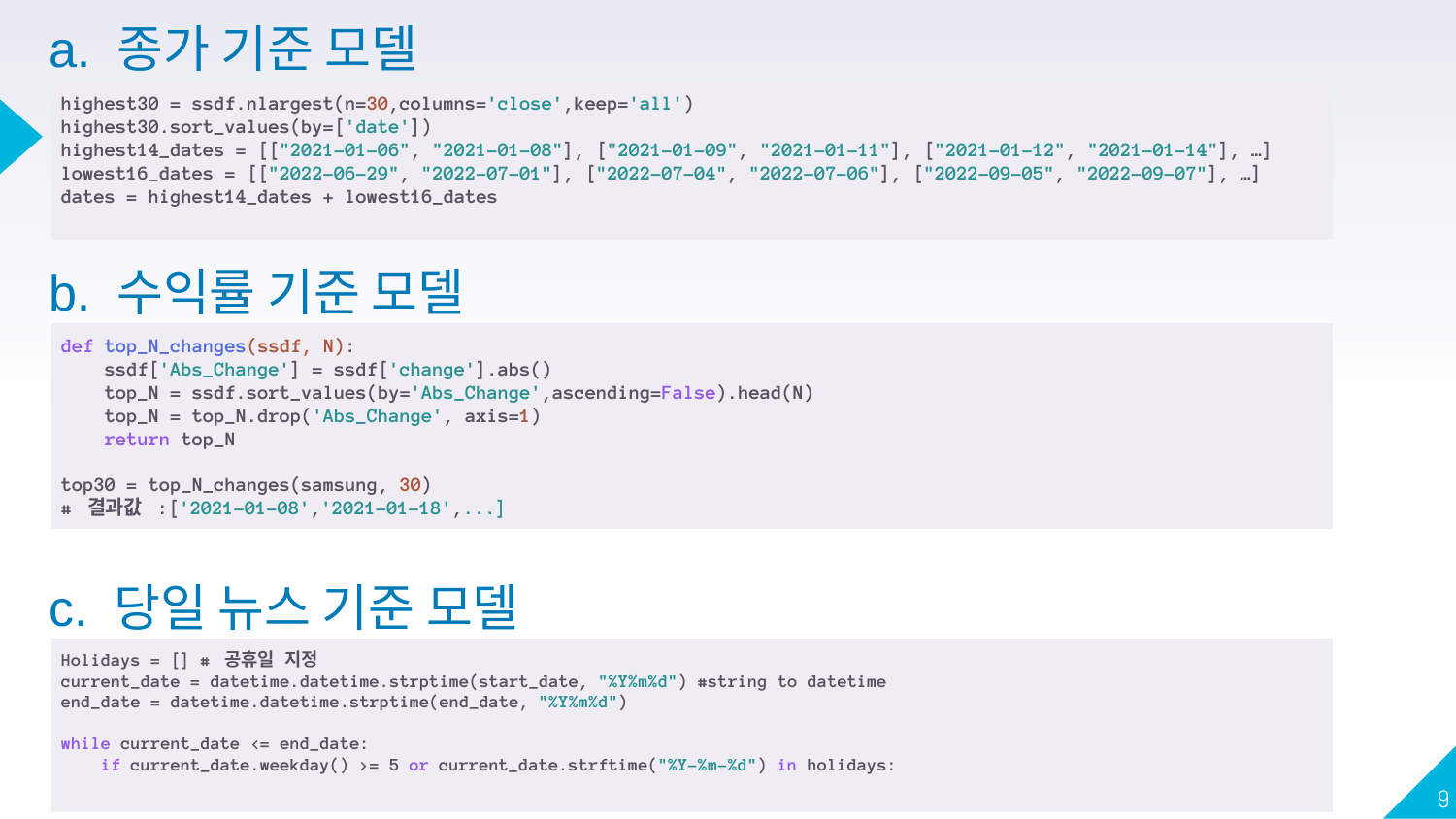

# a. 종가 기준 모델
| highest30 = ssdf.nlargest(n=30,columns='close',keep='all') highest30.sort\_values(by=['date']) highest14\_dates = [["2021-01-06", "2021-01-08"], ["2021-01-09", "2021-01-11"], ["2021-01-12", "2021-01-14"], …] lowest16\_dates = [["2022-06-29", "2022-07-01"], ["2022-07-04", "2022-07-06"], ["2022-09-05", "2022-09-07"], …] dates = highest14\_dates + lowest16\_dates |
| --- |
b. 수익률 기준 모델

| def top\_N\_changes(ssdf, N): ssdf['Abs\_Change'] = ssdf['change'].abs() top\_N = ssdf.sort\_values(by='Abs\_Change',ascending=False).head(N) top\_N = top\_N.drop('Abs\_Change', axis=1) return top\_N top30 = top\_N\_changes(samsung, 30) # 결과값 :['2021-01-08','2021-01-18',...] |
| --- |
c. 당일 뉴스 기준 모델

| Holidays = [] # 공휴일 지정 current\_date = datetime.datetime.strptime(start\_date, "%Y%m%d") #string to datetime end\_date = datetime.datetime.strptime(end\_date, "%Y%m%d") while current\_date <= end\_date: if current\_date.weekday() >= 5 or current\_date.strftime("%Y-%m-%d") in holidays: |
| --- |
9